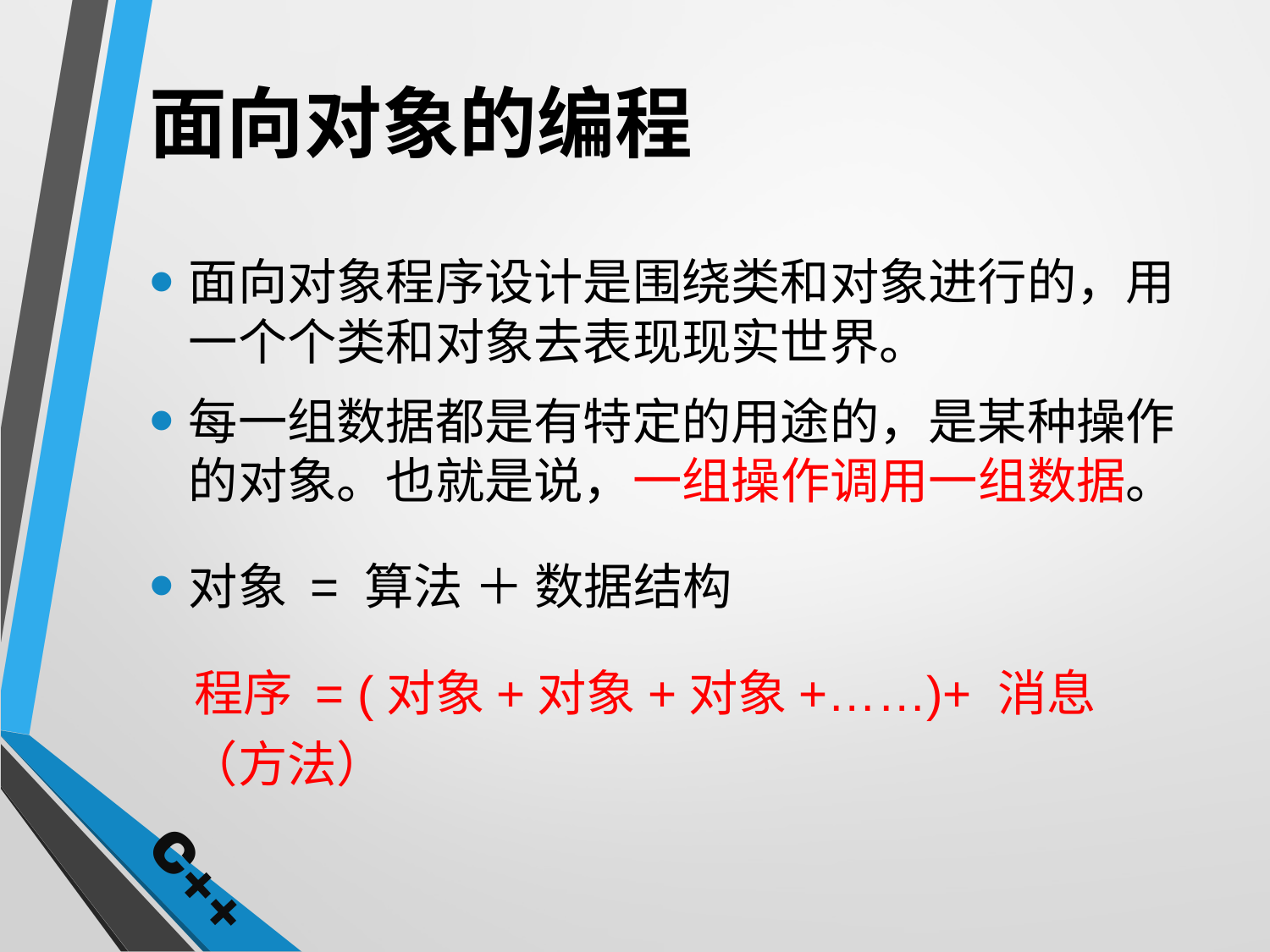

# 面向对象的编程
面向对象程序设计是围绕类和对象进行的，用一个个类和对象去表现现实世界。
每一组数据都是有特定的用途的，是某种操作的对象。也就是说，一组操作调用一组数据。
对象 = 算法 ＋ 数据结构
   程序 = (对象+对象+对象+……)+ 消息（方法）